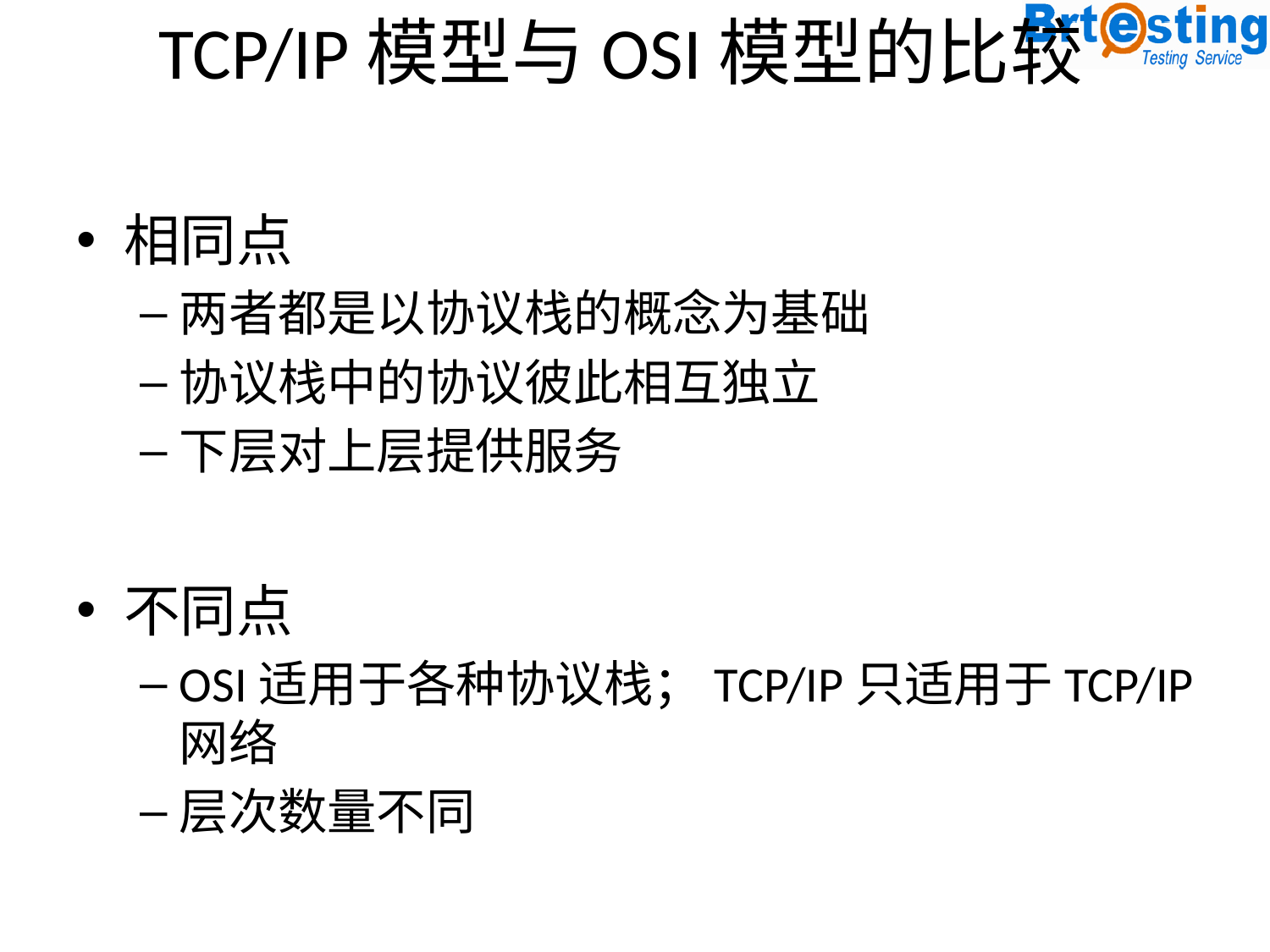

# TCP/IP模型与OSI模型的比较
相同点
两者都是以协议栈的概念为基础
协议栈中的协议彼此相互独立
下层对上层提供服务

不同点
OSI适用于各种协议栈；TCP/IP只适用于TCP/IP网络
层次数量不同